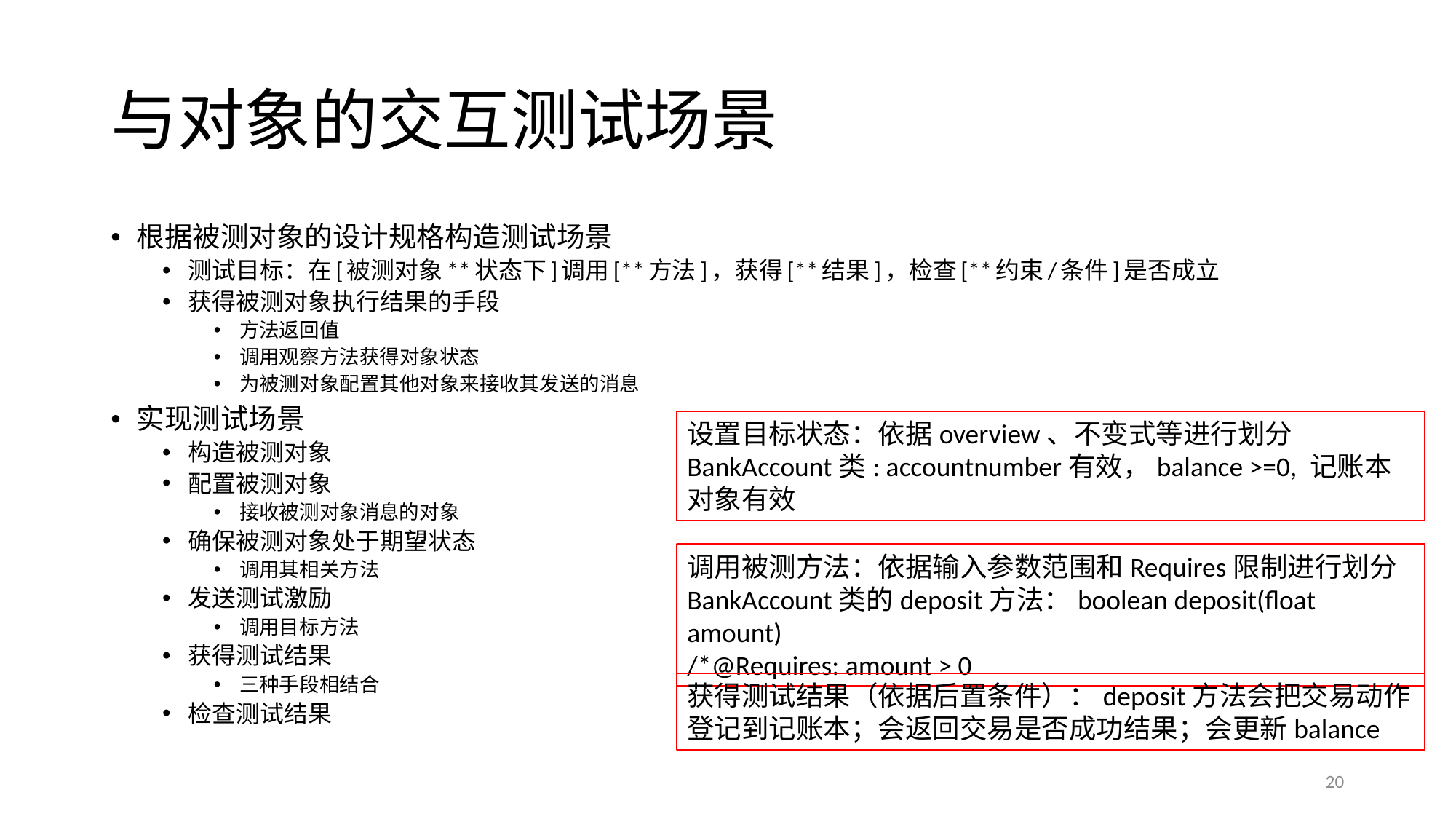

# 与对象的交互测试场景
根据被测对象的设计规格构造测试场景
测试目标：在[被测对象**状态下]调用[**方法]，获得[**结果]，检查[**约束/条件]是否成立
获得被测对象执行结果的手段
方法返回值
调用观察方法获得对象状态
为被测对象配置其他对象来接收其发送的消息
实现测试场景
构造被测对象
配置被测对象
接收被测对象消息的对象
确保被测对象处于期望状态
调用其相关方法
发送测试激励
调用目标方法
获得测试结果
三种手段相结合
检查测试结果
设置目标状态：依据overview、不变式等进行划分
BankAccount类: accountnumber有效，balance >=0, 记账本对象有效
调用被测方法：依据输入参数范围和Requires限制进行划分
BankAccount类的deposit方法：boolean deposit(float amount)
/*@Requires: amount > 0
获得测试结果（依据后置条件）：deposit方法会把交易动作登记到记账本；会返回交易是否成功结果；会更新balance
20